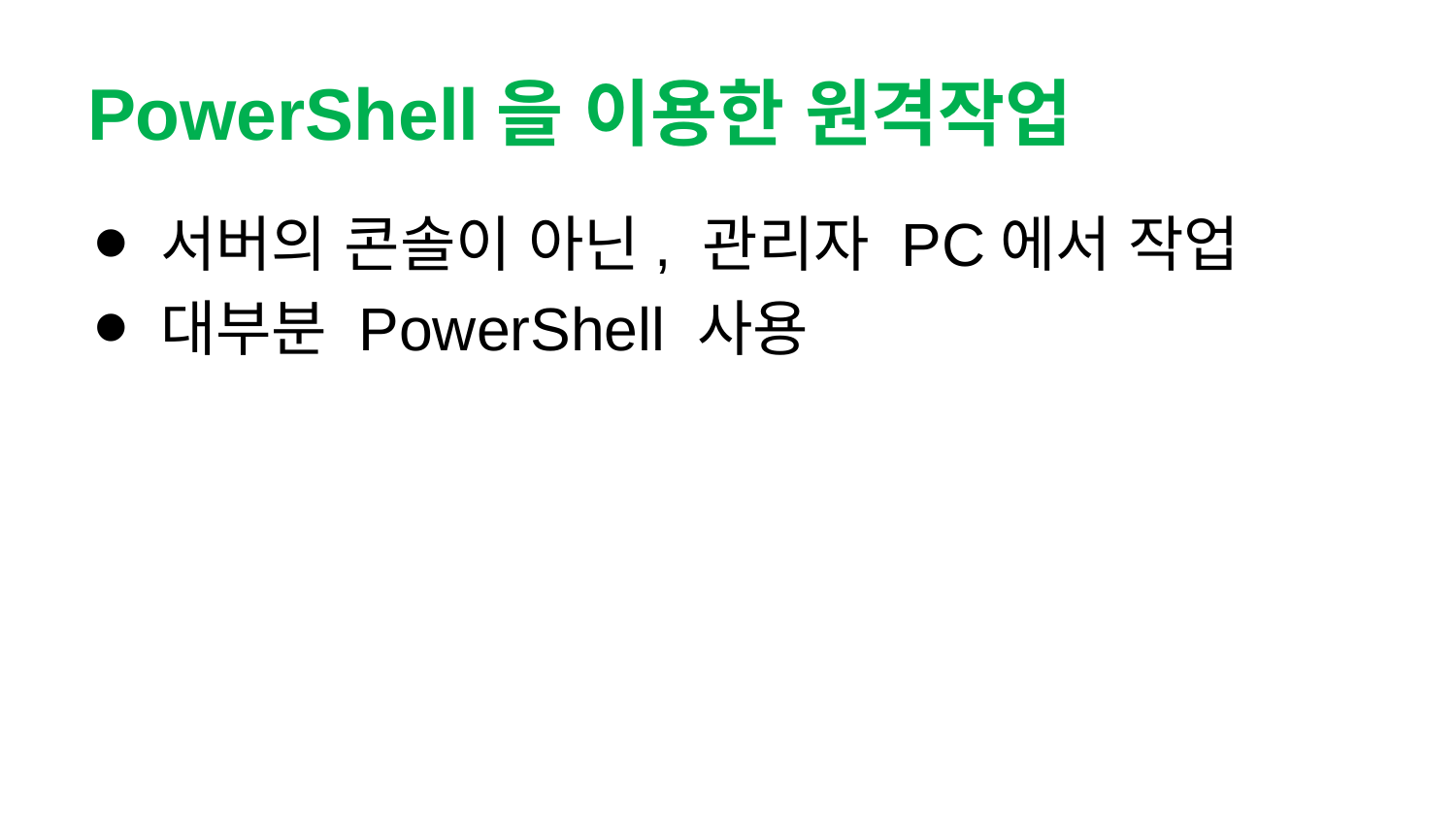

# PowerShell을 이용한 원격작업
서버의 콘솔이 아닌, 관리자 PC에서 작업
대부분 PowerShell 사용